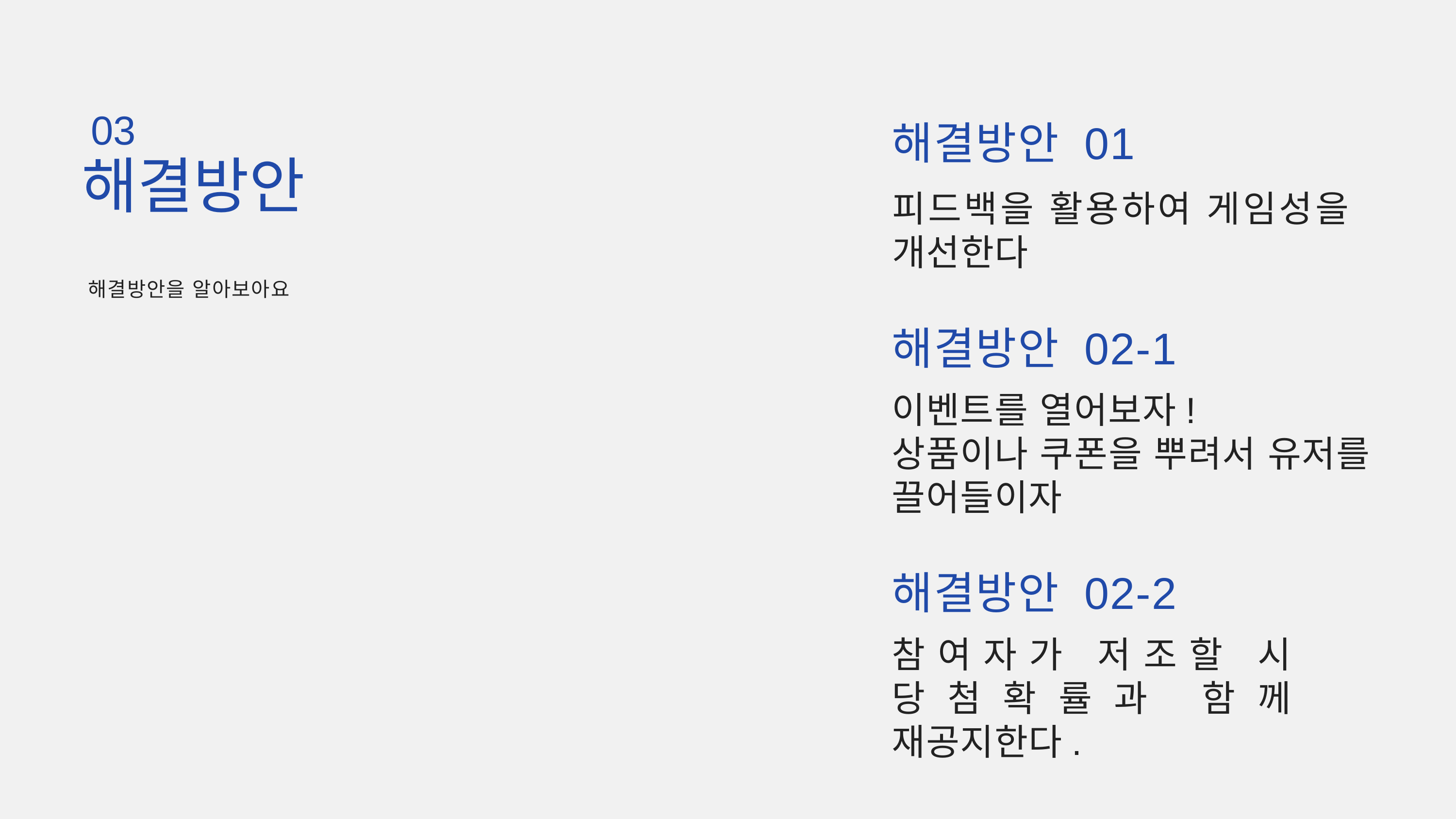

03
해결방안
해결방안 01
피드백을 활용하여 게임성을 개선한다
해결방안을 알아보아요
해결방안 02-1
이벤트를 열어보자!
상품이나 쿠폰을 뿌려서 유저를 끌어들이자
해결방안 02-2
참여자가 저조할 시 당첨확률과 함께 재공지한다.